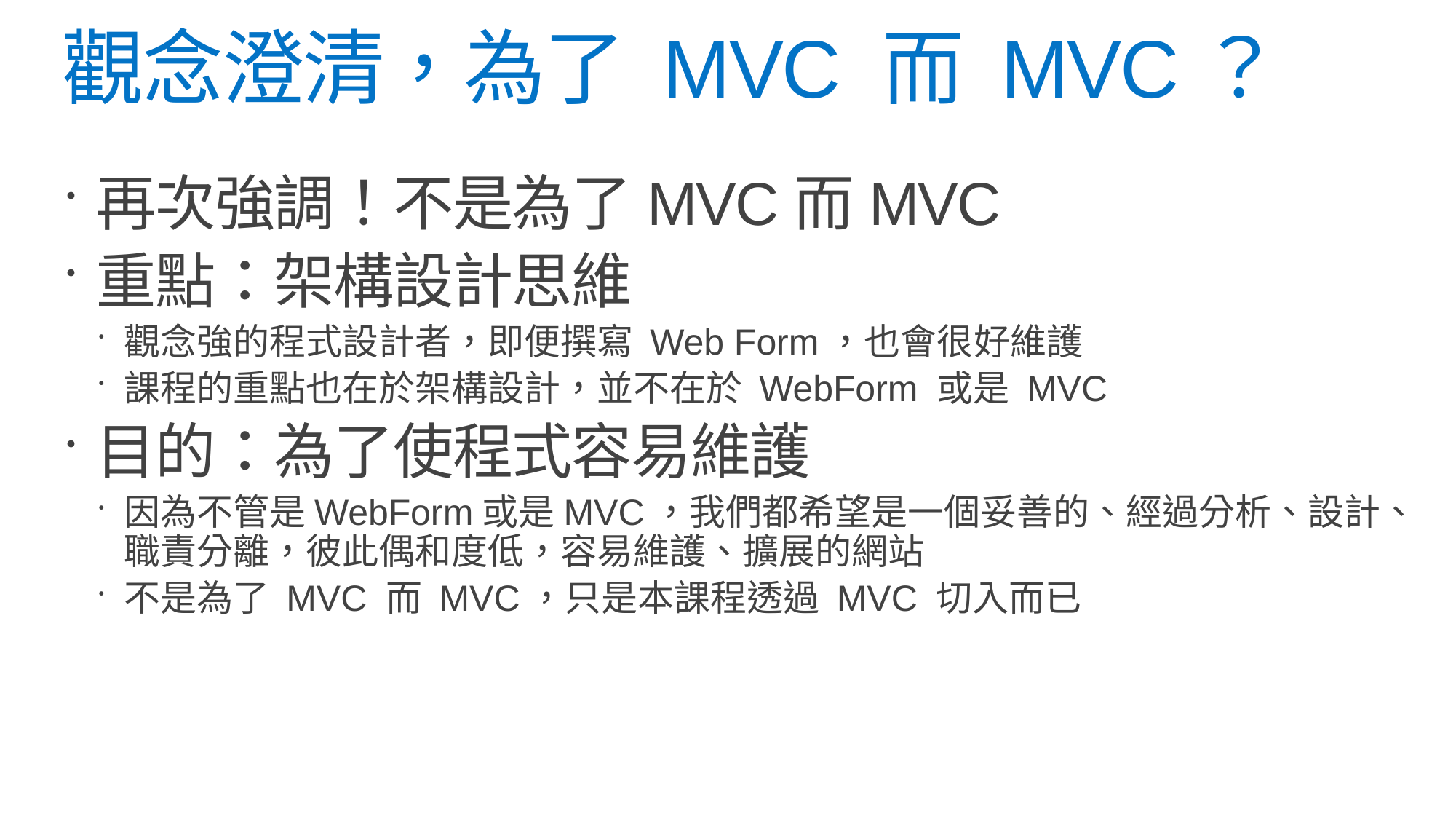

# 觀念澄清，為了 MVC 而 MVC？
再次強調！不是為了MVC而MVC
重點：架構設計思維
觀念強的程式設計者，即便撰寫 Web Form，也會很好維護
課程的重點也在於架構設計，並不在於 WebForm 或是 MVC
目的：為了使程式容易維護
因為不管是WebForm或是MVC，我們都希望是一個妥善的、經過分析、設計、職責分離，彼此偶和度低，容易維護、擴展的網站
不是為了 MVC 而 MVC，只是本課程透過 MVC 切入而已